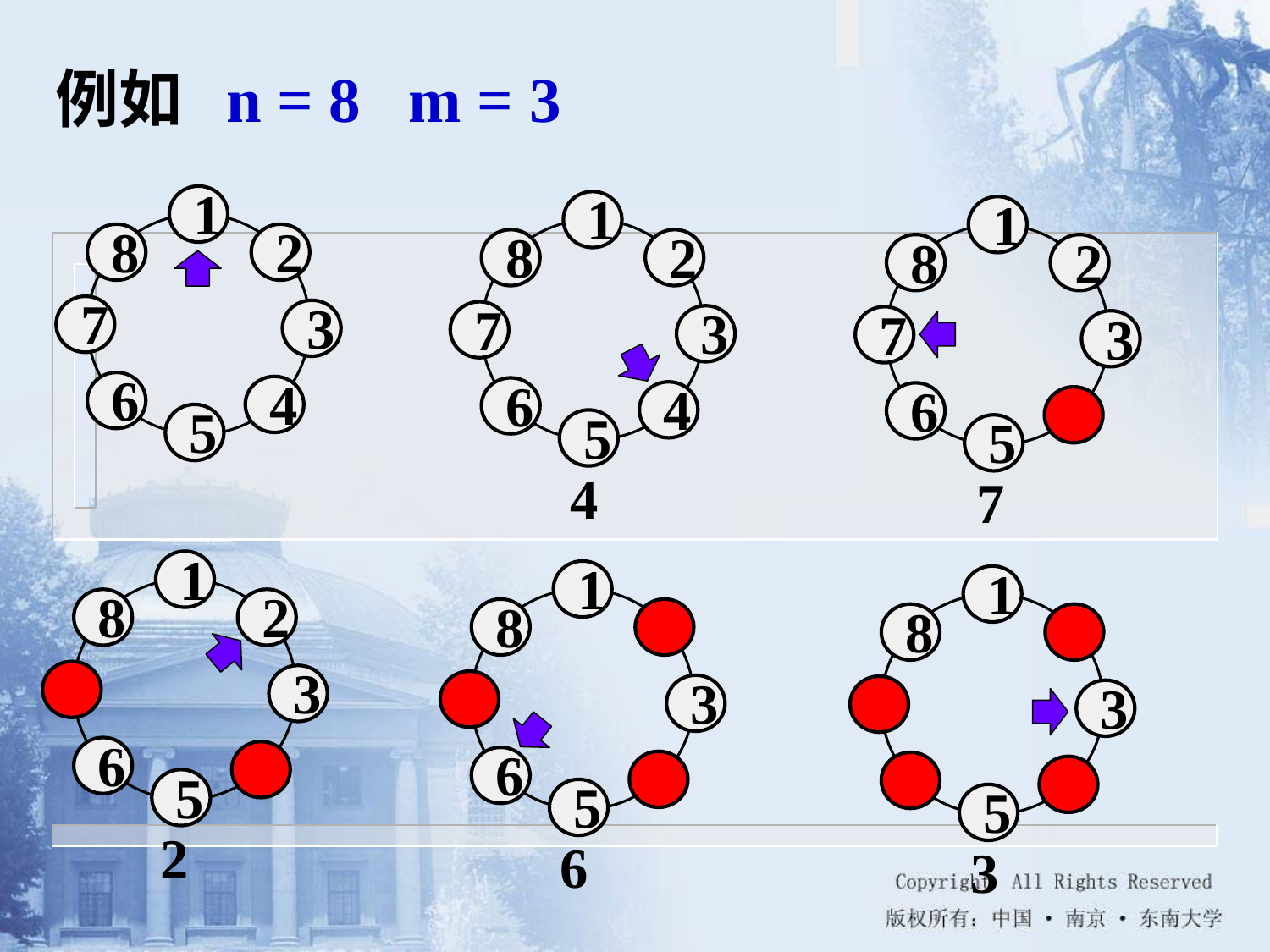

例如  n = 8   m = 3
1

8
2
7
3
6
4
5
1

8
2
7
3
6
4
5
1

8
2
7
3
6

5

4
7
1

8
2

3
6

5
1

8

3
6

5
1

8

3

5

2
6
3